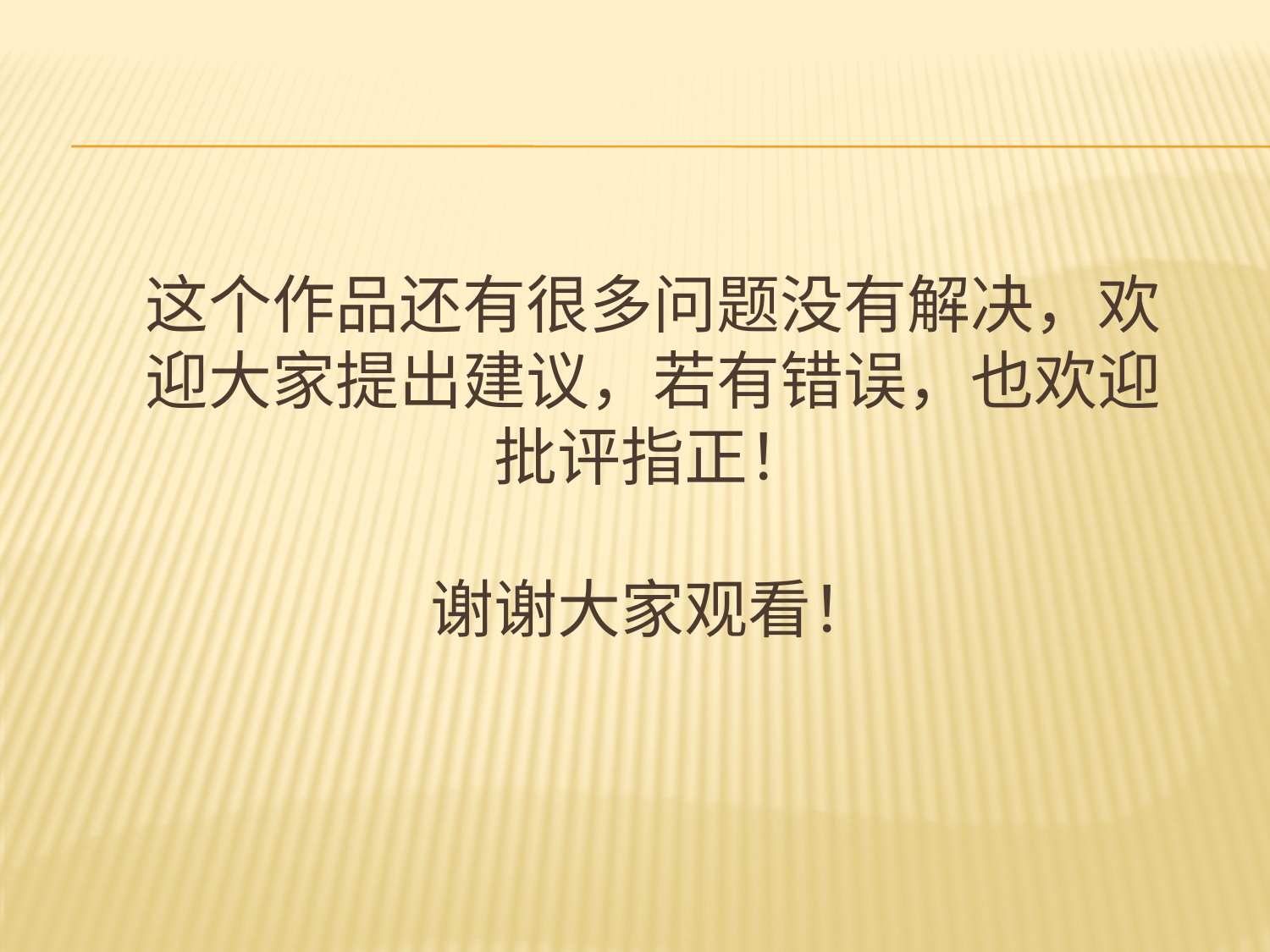

# 这个作品还有很多问题没有解决，欢迎大家提出建议，若有错误，也欢迎批评指正！ 谢谢大家观看！